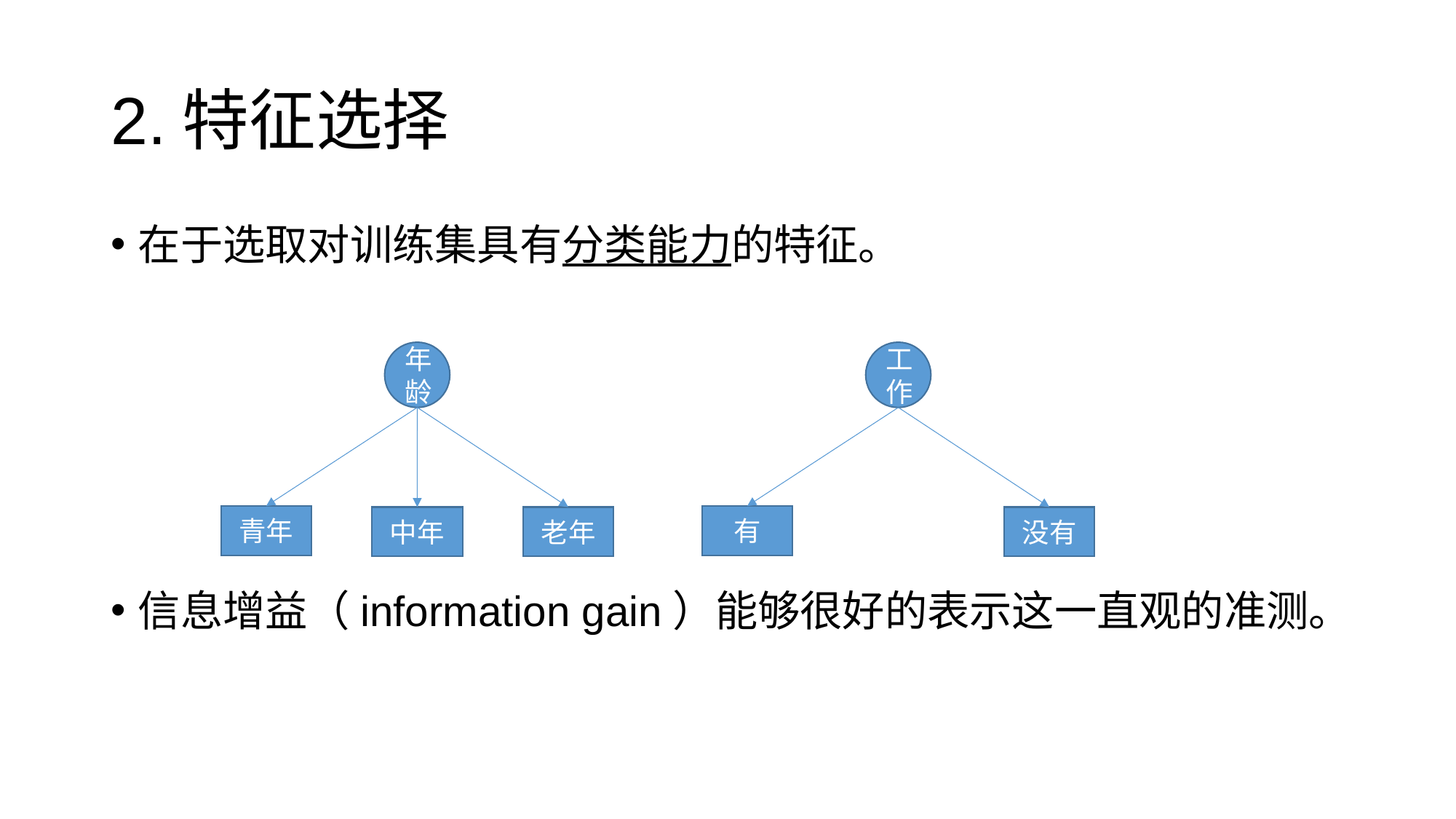

# 2.特征选择
在于选取对训练集具有分类能力的特征。

信息增益（information gain）能够很好的表示这一直观的准测。
年龄
工作
青年
有
中年
老年
没有